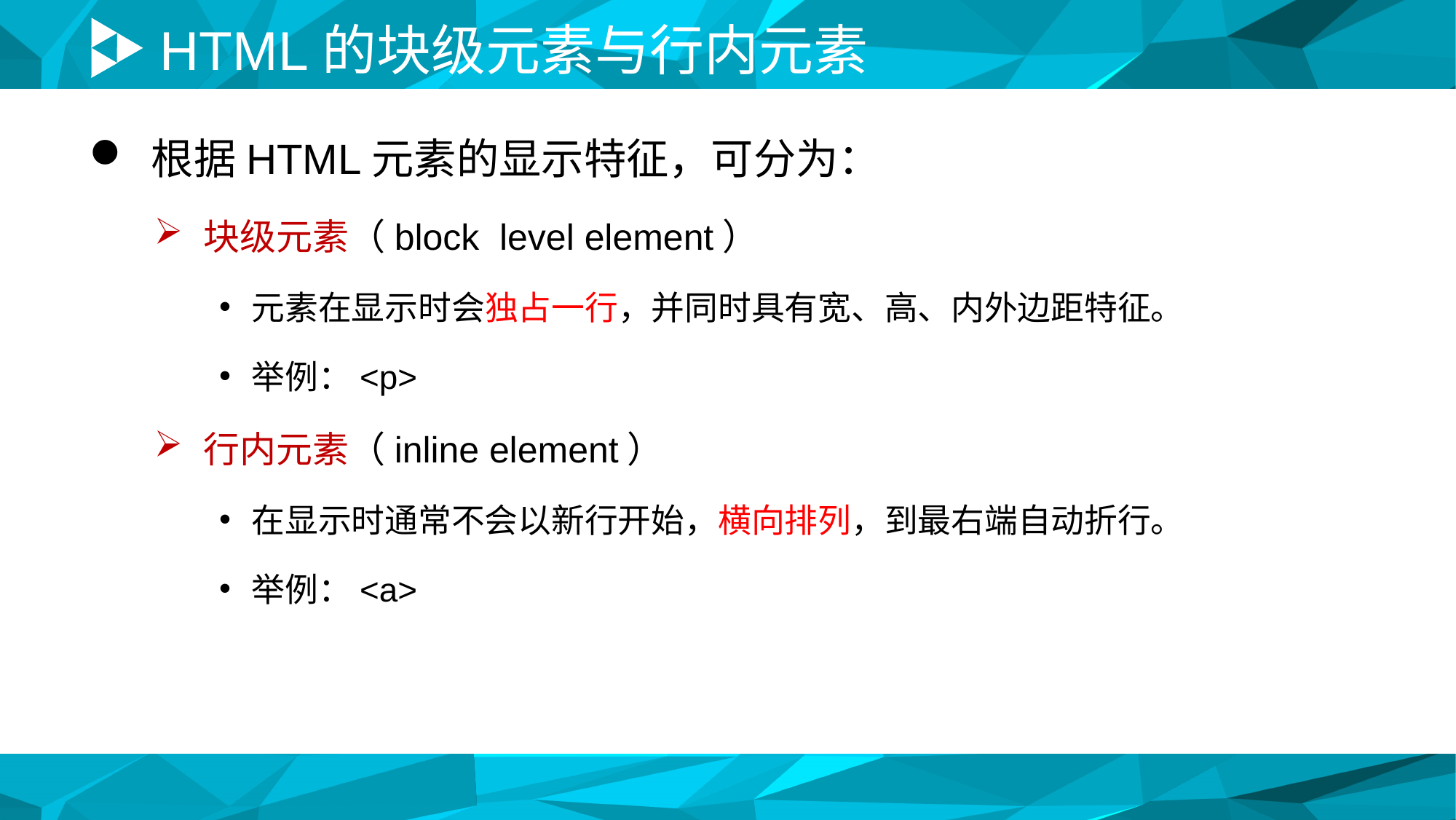

# HTML的块级元素与行内元素
 根据HTML元素的显示特征，可分为：
 块级元素（block  level element）
元素在显示时会独占一行，并同时具有宽、高、内外边距特征。
举例：<p>
 行内元素（inline element）
在显示时通常不会以新行开始，横向排列，到最右端自动折行。
举例：<a>